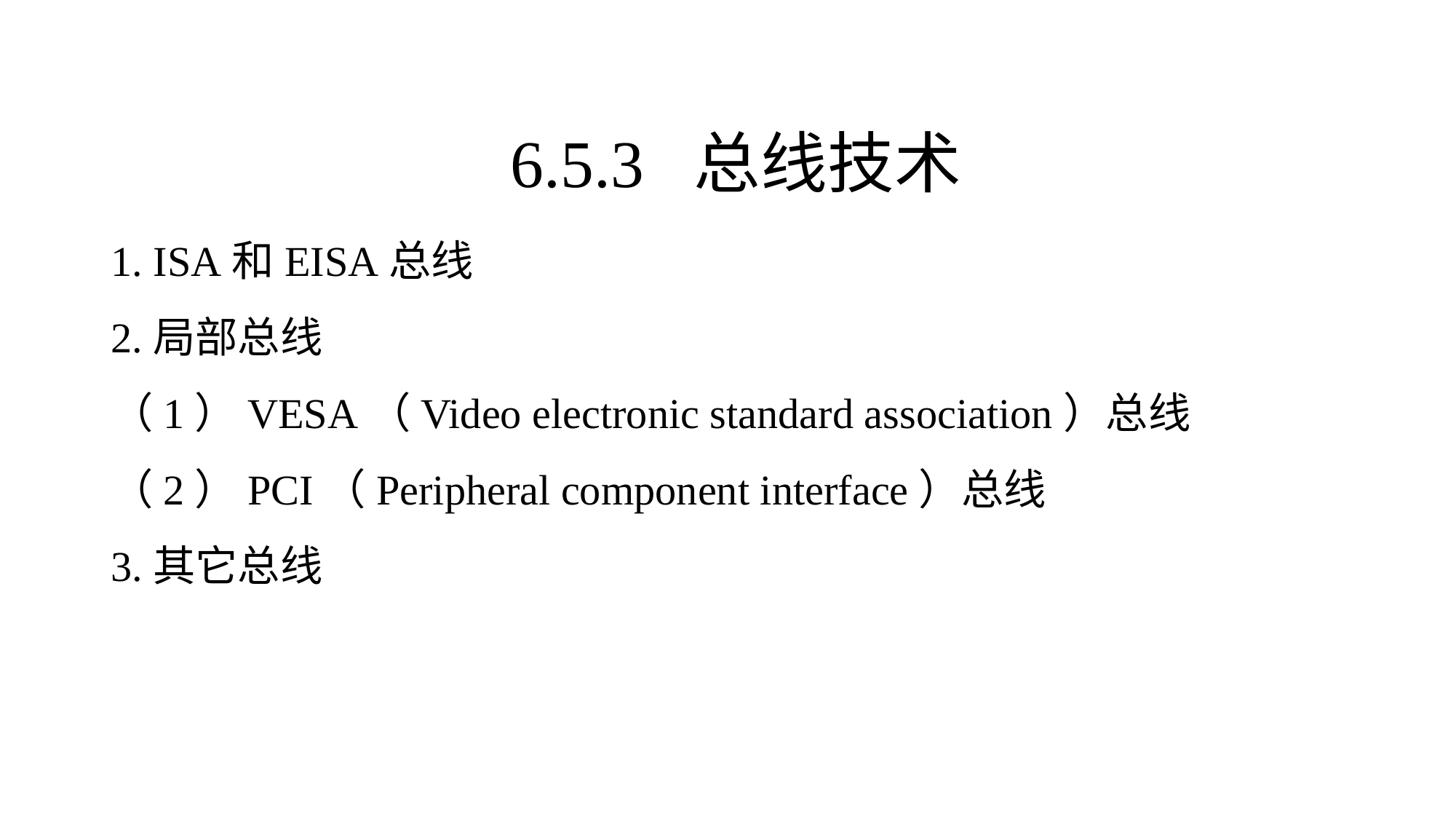

1. ISA和EISA总线
2.局部总线
（1）VESA（Video electronic standard association）总线
（2）PCI（Peripheral component interface）总线
3.其它总线

 6.5.3  总线技术
14